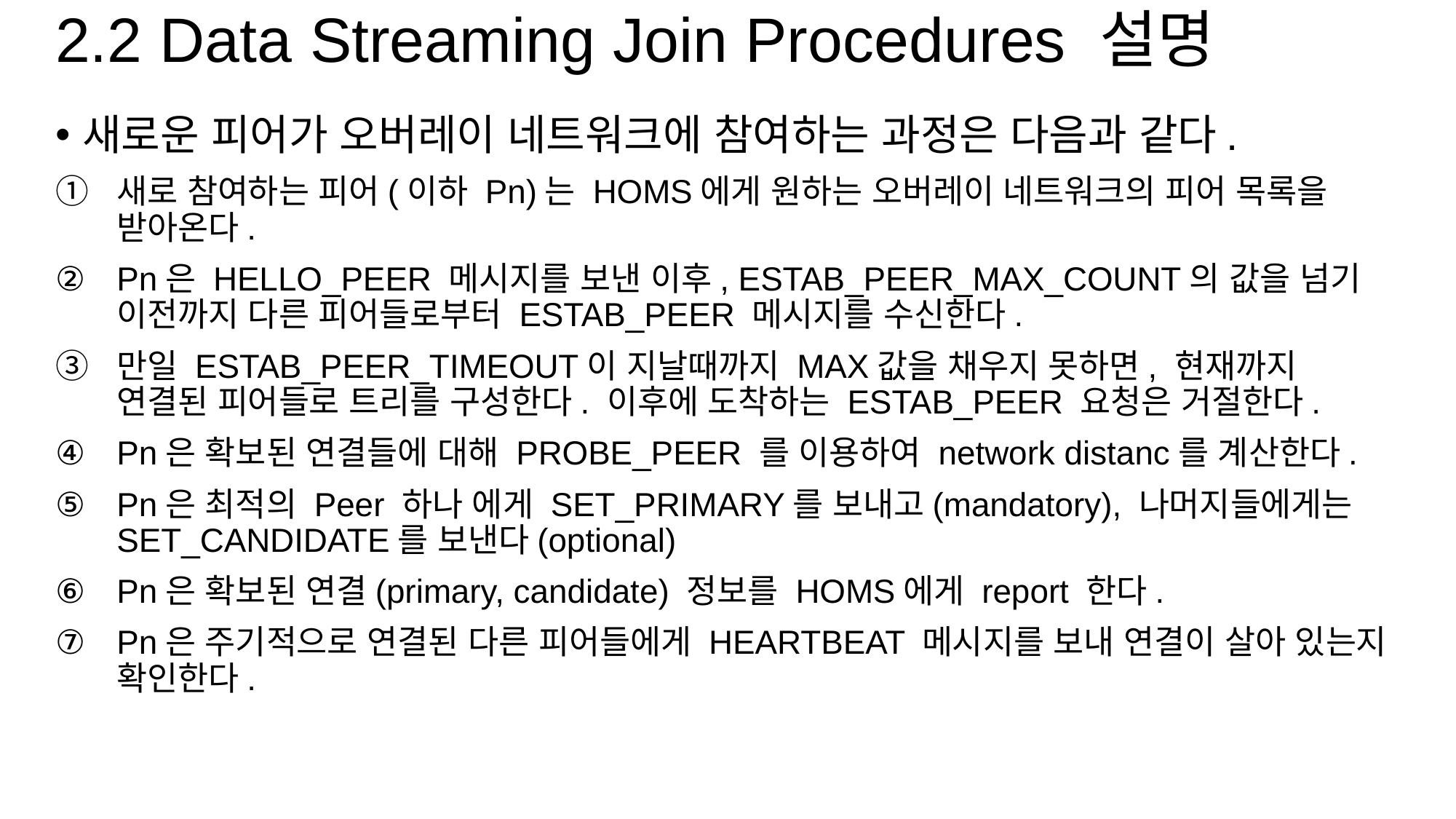

# 2.2 Data Streaming Join Procedures 설명
새로운 피어가 오버레이 네트워크에 참여하는 과정은 다음과 같다.
새로 참여하는 피어(이하 Pn)는 HOMS에게 원하는 오버레이 네트워크의 피어 목록을 받아온다.
Pn은 HELLO_PEER 메시지를 보낸 이후, ESTAB_PEER_MAX_COUNT의 값을 넘기 이전까지 다른 피어들로부터 ESTAB_PEER 메시지를 수신한다.
만일 ESTAB_PEER_TIMEOUT이 지날때까지 MAX값을 채우지 못하면, 현재까지 연결된 피어들로 트리를 구성한다. 이후에 도착하는 ESTAB_PEER 요청은 거절한다.
Pn은 확보된 연결들에 대해 PROBE_PEER 를 이용하여 network distanc를 계산한다.
Pn은 최적의 Peer 하나 에게 SET_PRIMARY를 보내고(mandatory), 나머지들에게는 SET_CANDIDATE를 보낸다(optional)
Pn은 확보된 연결(primary, candidate) 정보를 HOMS에게 report 한다.
Pn은 주기적으로 연결된 다른 피어들에게 HEARTBEAT 메시지를 보내 연결이 살아 있는지 확인한다.